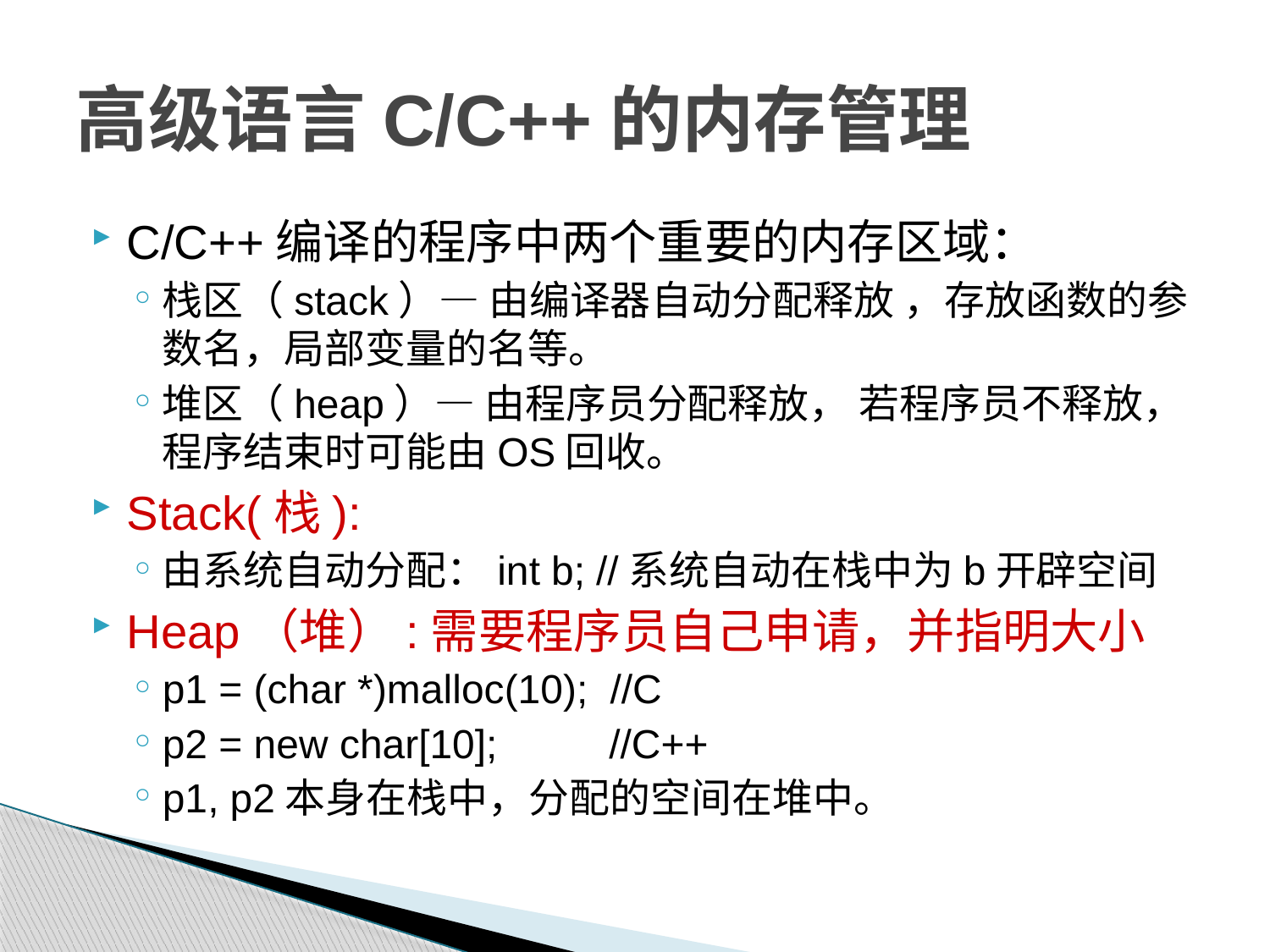

# 高级语言C/C++的内存管理
C/C++编译的程序中两个重要的内存区域：
栈区（stack）— 由编译器自动分配释放 ，存放函数的参数名，局部变量的名等。
堆区（heap）— 由程序员分配释放， 若程序员不释放，程序结束时可能由OS回收。
Stack(栈):
由系统自动分配：int b; //系统自动在栈中为b开辟空间
Heap（堆）:需要程序员自己申请，并指明大小
p1 = (char *)malloc(10);  //C
p2 = new char[10];          //C++
p1, p2本身在栈中，分配的空间在堆中。